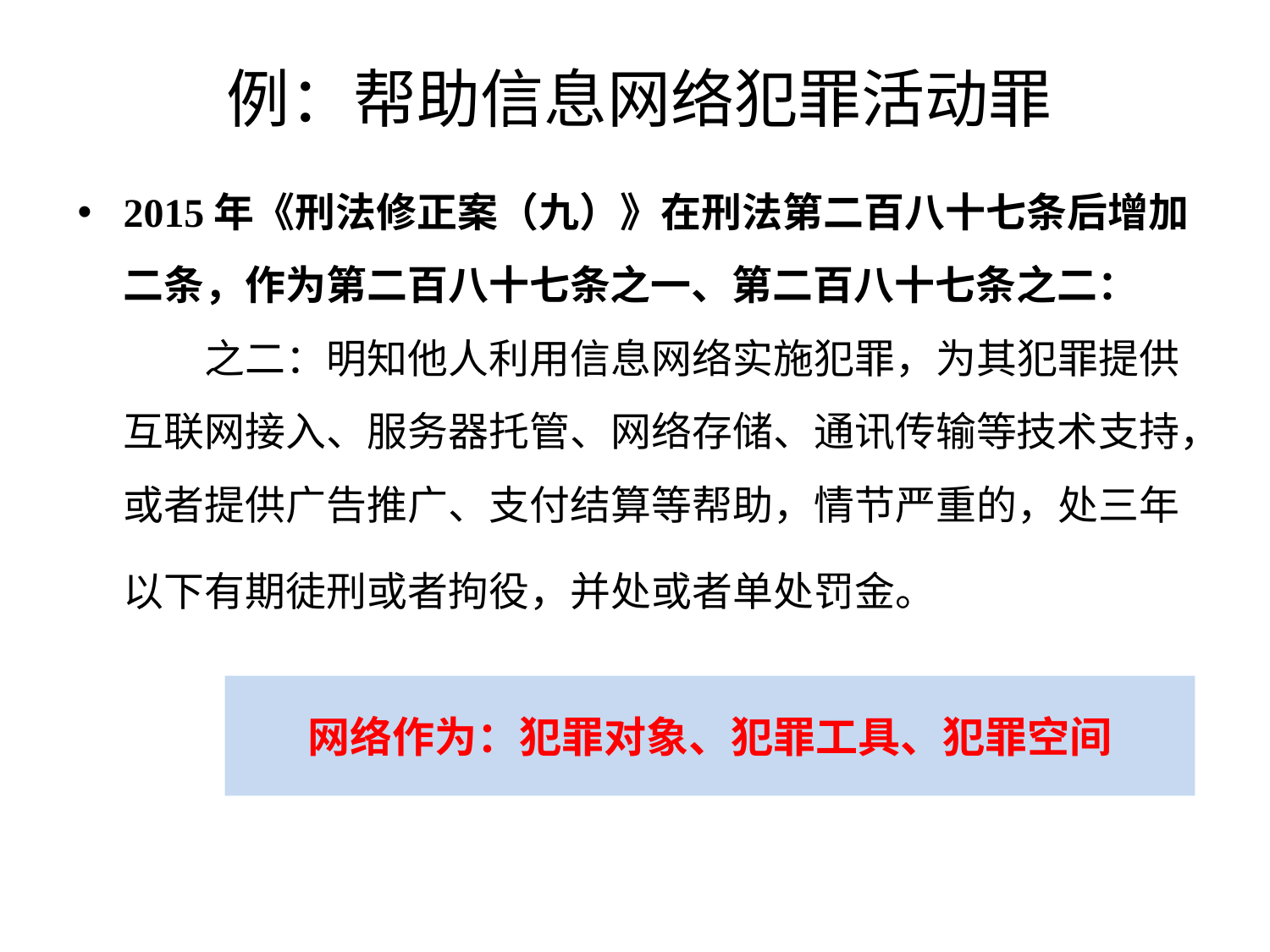

# 例：帮助信息网络犯罪活动罪
2015年《刑法修正案（九）》在刑法第二百八十七条后增加二条，作为第二百八十七条之一、第二百八十七条之二：
　　之二：明知他人利用信息网络实施犯罪，为其犯罪提供互联网接入、服务器托管、网络存储、通讯传输等技术支持，或者提供广告推广、支付结算等帮助，情节严重的，处三年以下有期徒刑或者拘役，并处或者单处罚金。
网络作为：犯罪对象、犯罪工具、犯罪空间